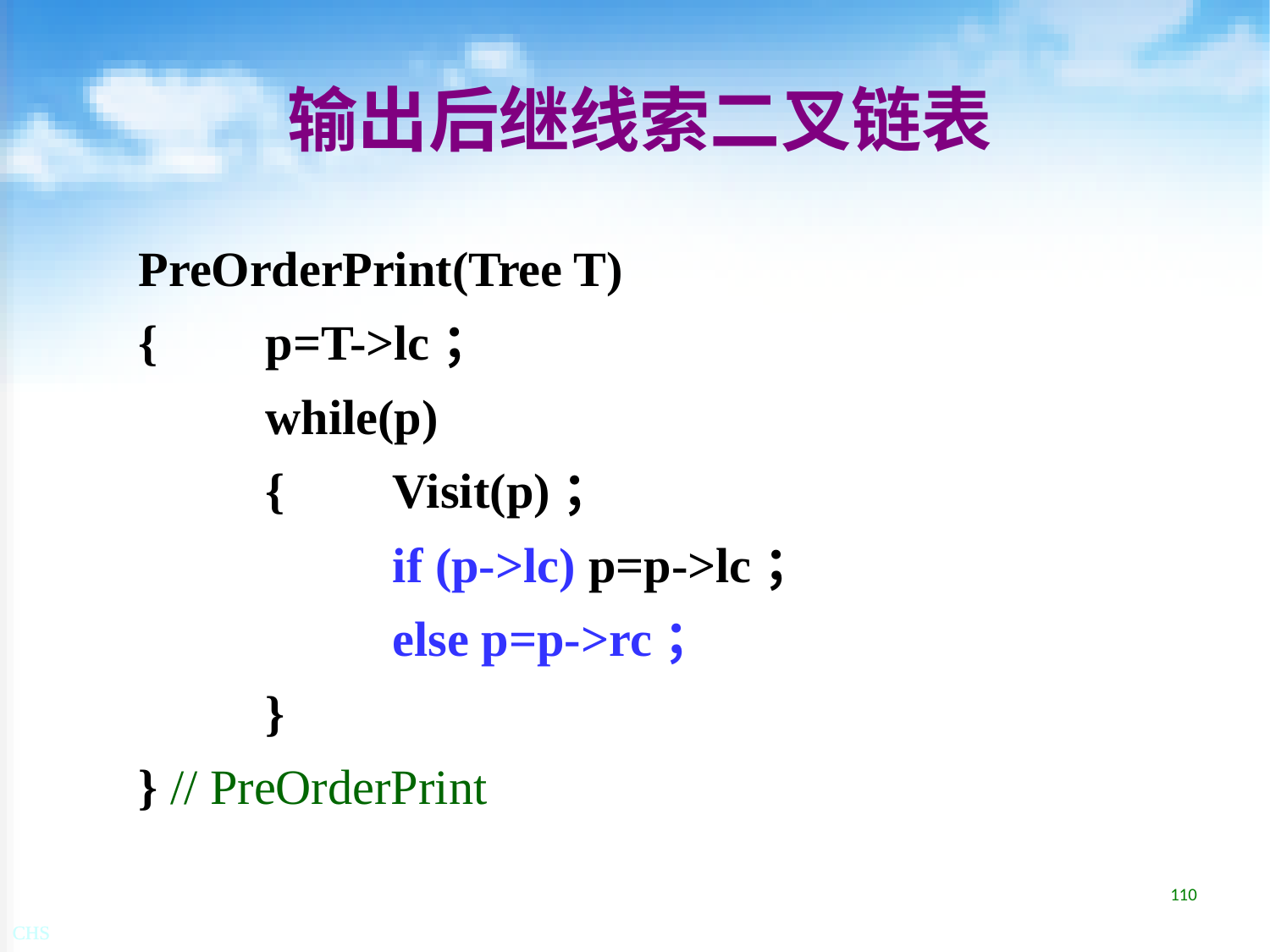

# 输出后继线索二叉链表
PreOrderPrint(Tree T)
{	p=T->lc；
	while(p)
	{	Visit(p)；
		if (p->lc) p=p->lc；
		else p=p->rc；
	}
} // PreOrderPrint
110